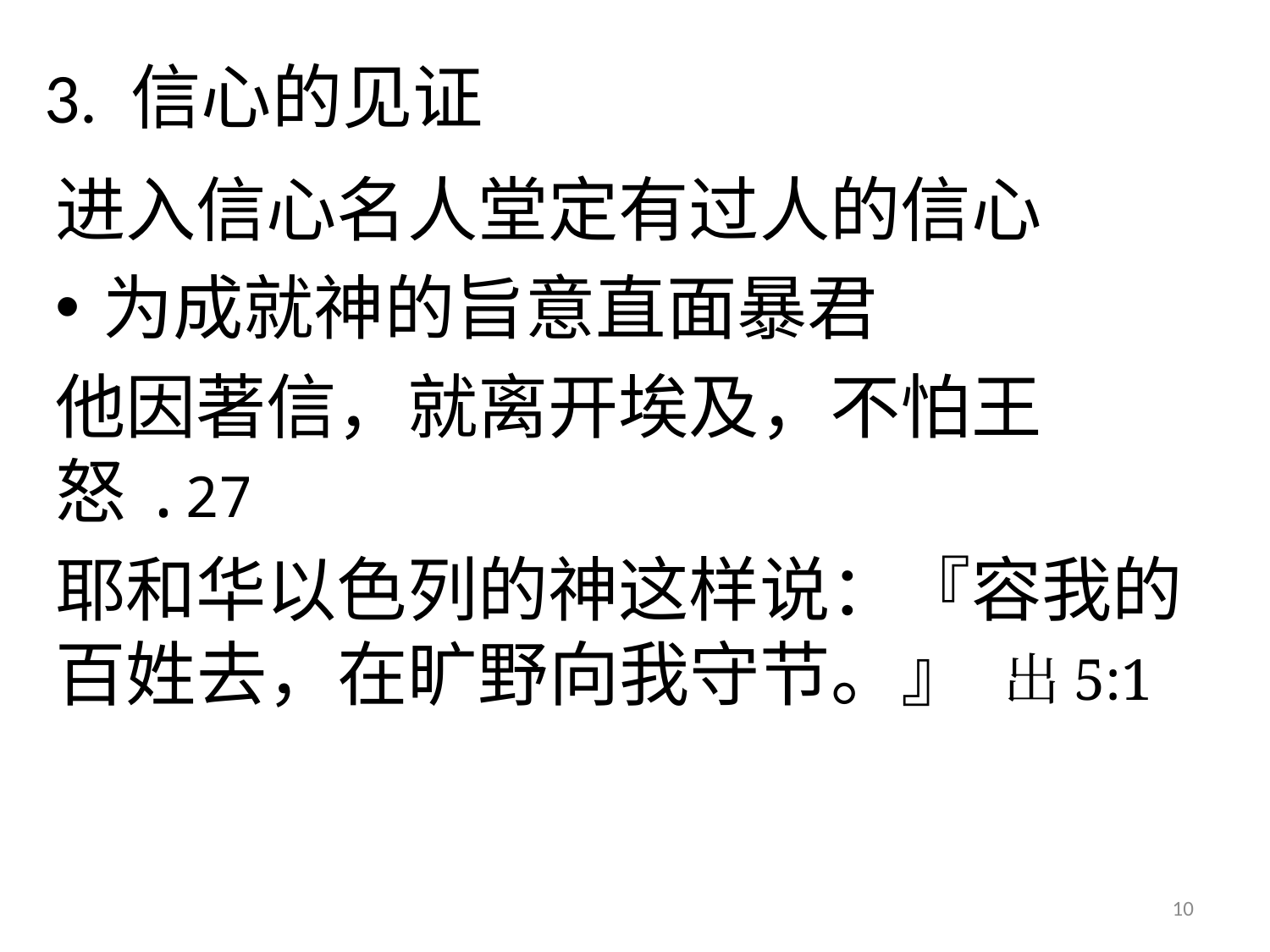

# 3. 信心的见证
进入信心名人堂定有过人的信心
为成就神的旨意直面暴君
他因著信，就离开埃及，不怕王怒.27
耶和华以色列的神这样说：『容我的百姓去，在旷野向我守节。』  出5:1
10